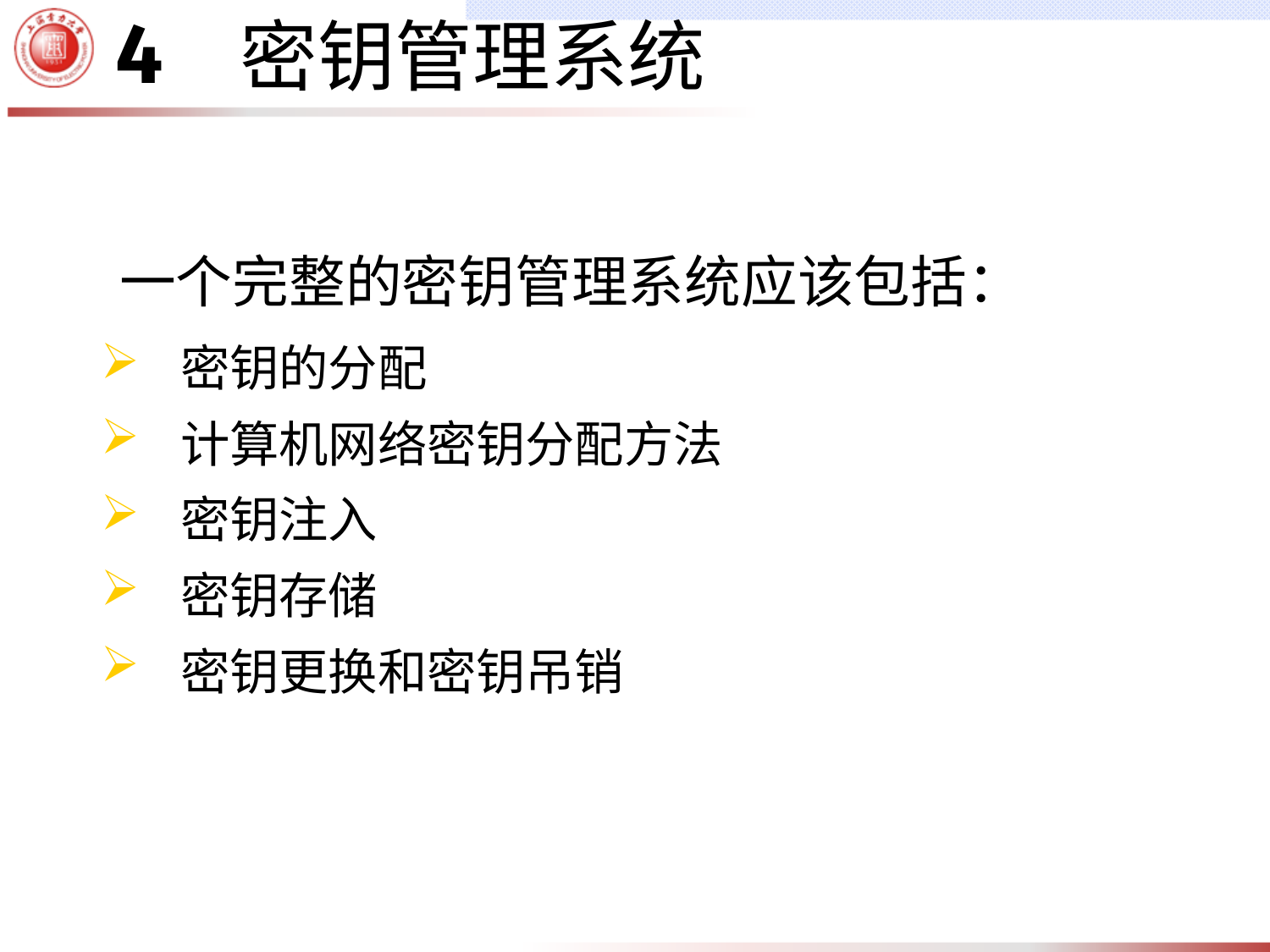

4
  密钥管理系统
一个完整的密钥管理系统应该包括：
密钥的分配
计算机网络密钥分配方法
密钥注入
密钥存储
密钥更换和密钥吊销